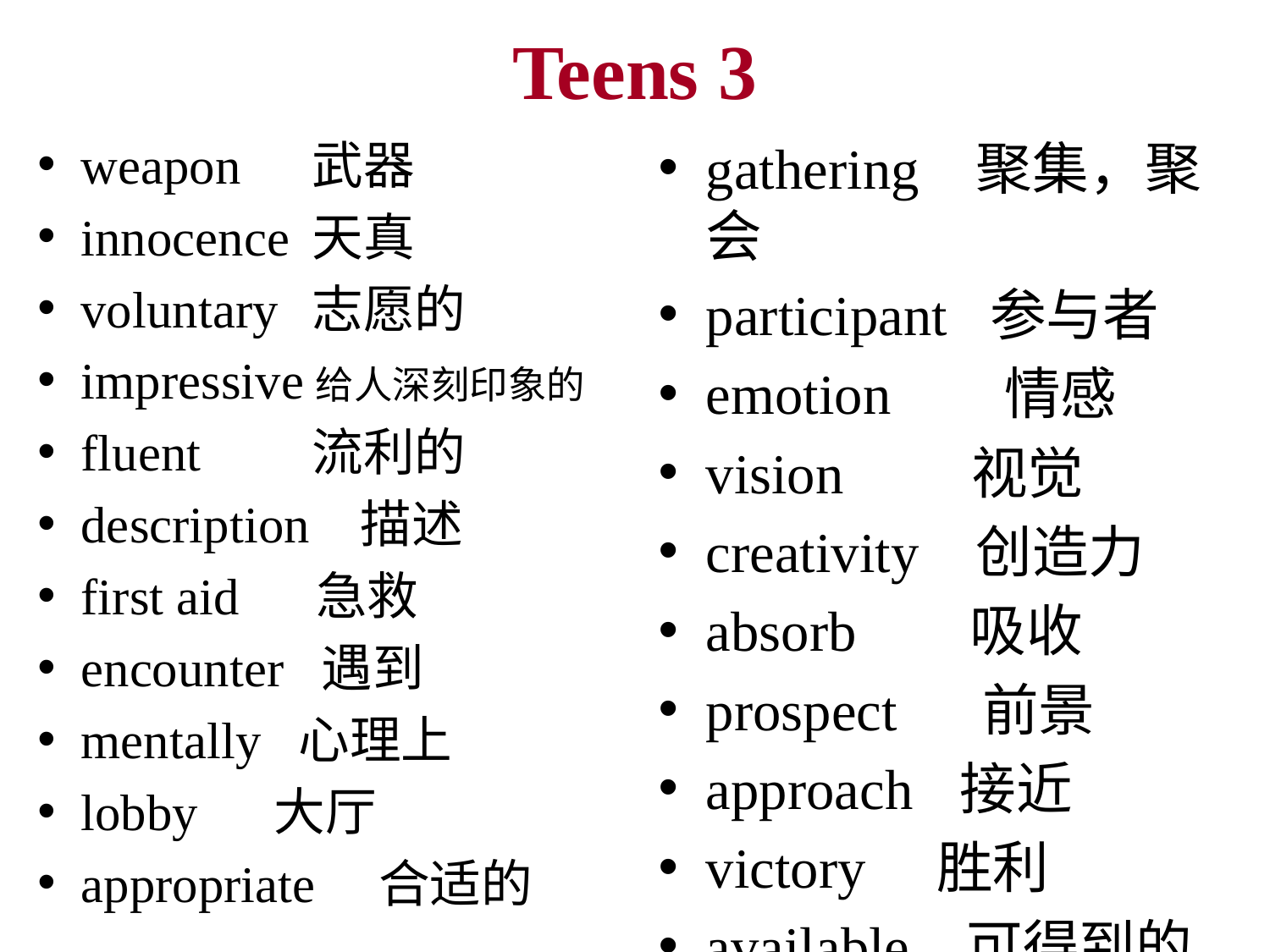

# Teens 3
weapon	武器
innocence	天真
voluntary	志愿的
impressive给人深刻印象的
fluent	流利的
description   描述
first aid     急救
encounter  遇到
mentally  心理上
lobby     大厅
appropriate    合适的
gathering   聚集，聚会
participant  参与者
emotion       情感
vision        视觉
creativity   创造力
absorb       吸收
prospect     前景
approach	接近
victory    胜利
available   可得到的
complicated    复杂的